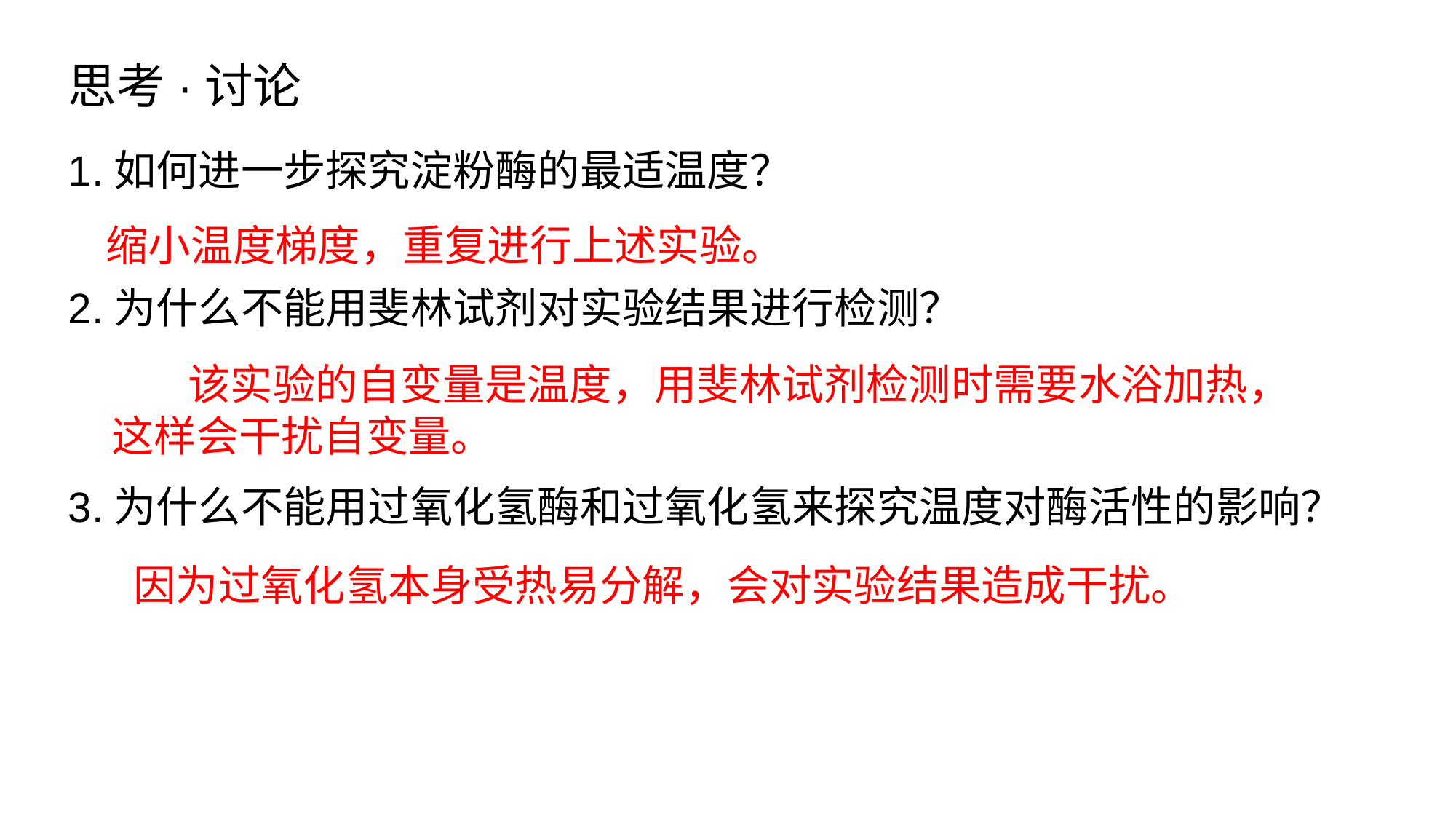

思考·讨论
1.如何进一步探究淀粉酶的最适温度？
缩小温度梯度，重复进行上述实验。
2.为什么不能用斐林试剂对实验结果进行检测？
       该实验的自变量是温度，用斐林试剂检测时需要水浴加热，
这样会干扰自变量。
3.为什么不能用过氧化氢酶和过氧化氢来探究温度对酶活性的影响？
因为过氧化氢本身受热易分解，会对实验结果造成干扰。